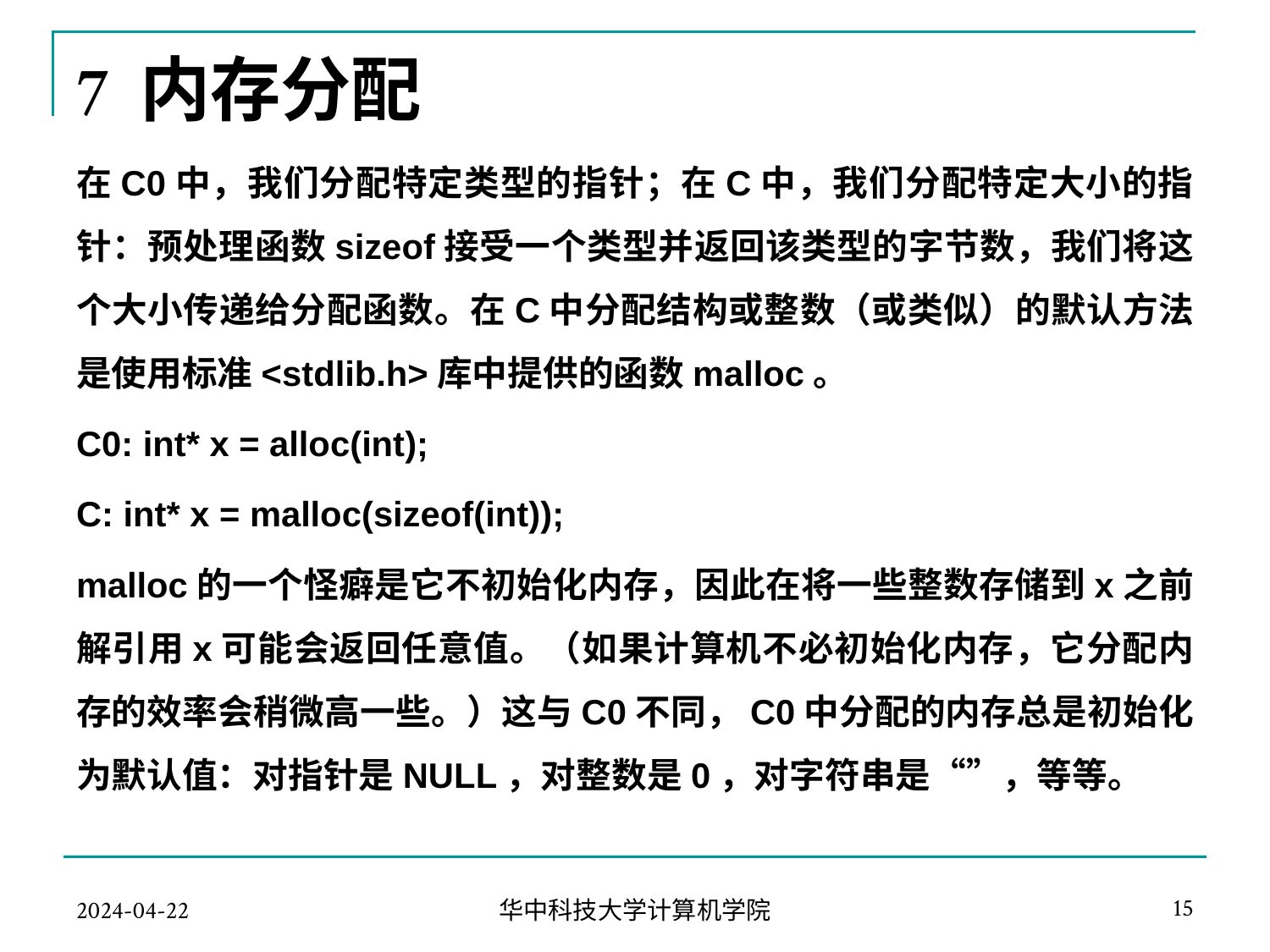

# 7 内存分配
在C0中，我们分配特定类型的指针；在C中，我们分配特定大小的指针：预处理函数sizeof接受一个类型并返回该类型的字节数，我们将这个大小传递给分配函数。在C中分配结构或整数（或类似）的默认方法是使用标准<stdlib.h>库中提供的函数malloc。
C0: int* x = alloc(int);
C: int* x = malloc(sizeof(int));
malloc的一个怪癖是它不初始化内存，因此在将一些整数存储到x之前解引用x可能会返回任意值。（如果计算机不必初始化内存，它分配内存的效率会稍微高一些。）这与C0不同，C0中分配的内存总是初始化为默认值：对指针是NULL，对整数是0，对字符串是“”，等等。
2024-04-22
15
华中科技大学计算机学院